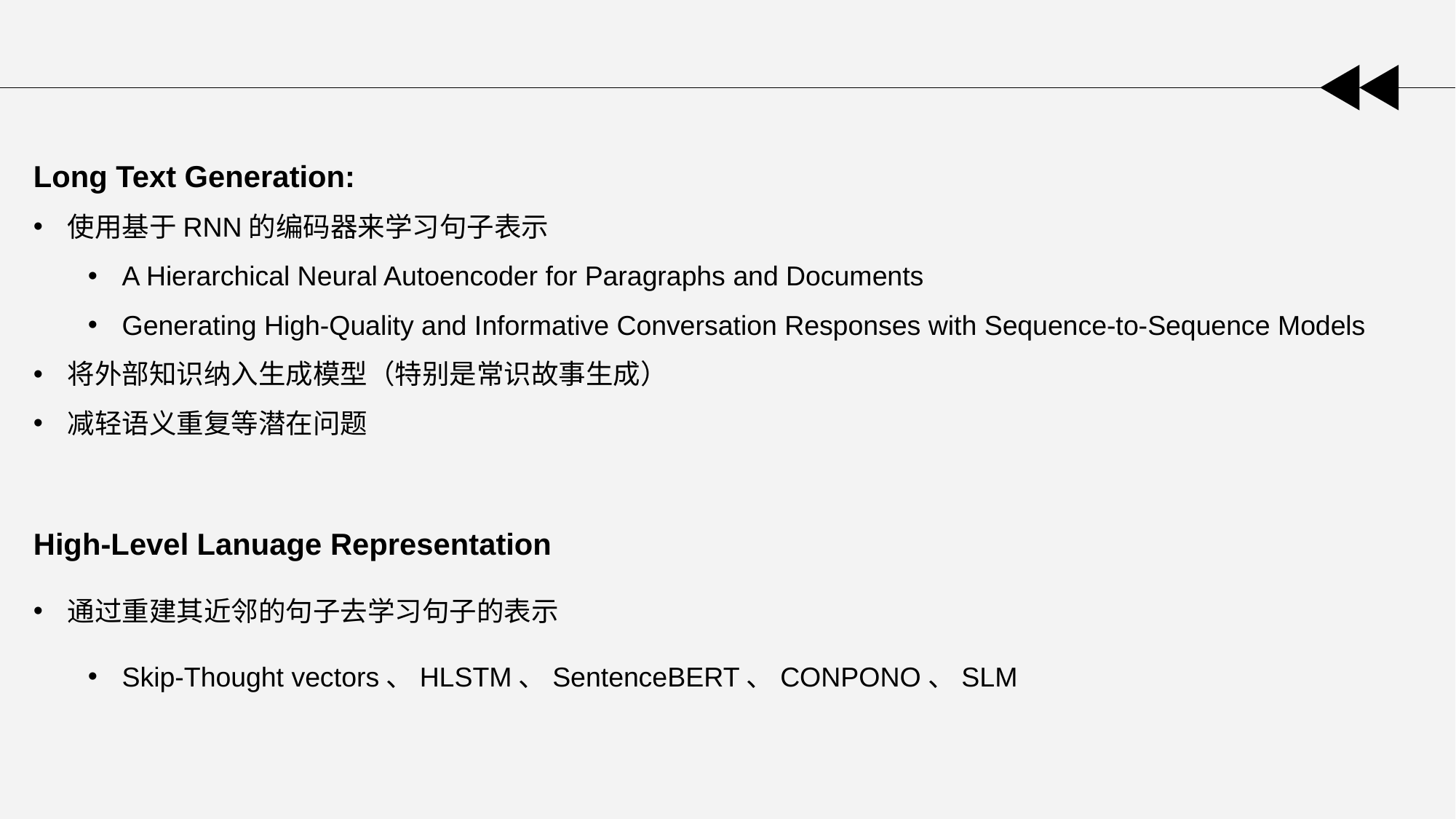

Long Text Generation:
使用基于RNN的编码器来学习句子表示
A Hierarchical Neural Autoencoder for Paragraphs and Documents
Generating High-Quality and Informative Conversation Responses with Sequence-to-Sequence Models
将外部知识纳入生成模型（特别是常识故事生成）
减轻语义重复等潜在问题

High-Level Lanuage Representation
通过重建其近邻的句子去学习句子的表示
Skip-Thought vectors、HLSTM、SentenceBERT、CONPONO、SLM